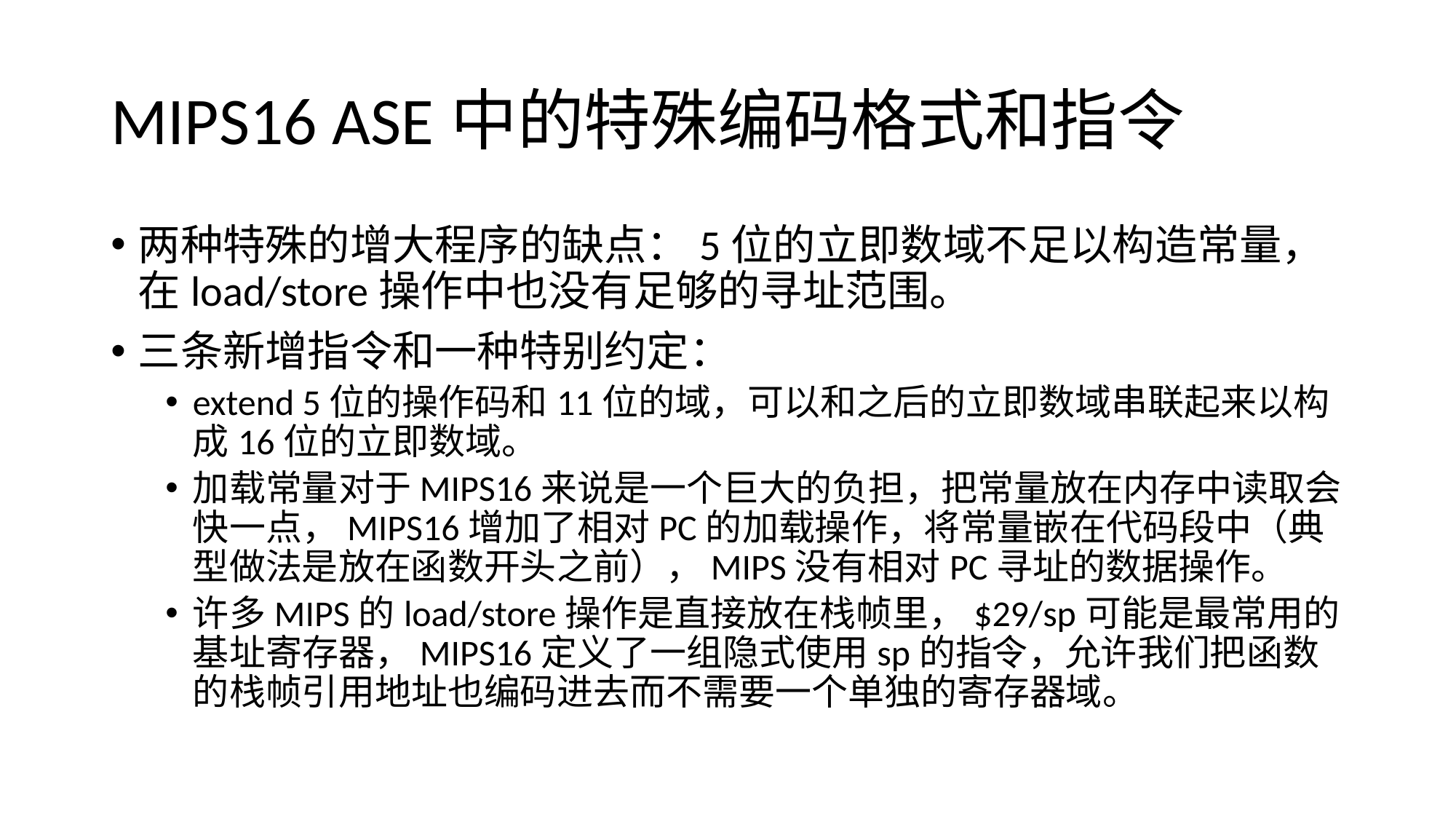

# MIPS16 ASE中的特殊编码格式和指令
两种特殊的增大程序的缺点：5位的立即数域不足以构造常量，在load/store操作中也没有足够的寻址范围。
三条新增指令和一种特别约定：
extend 5位的操作码和11位的域，可以和之后的立即数域串联起来以构成16位的立即数域。
加载常量对于MIPS16来说是一个巨大的负担，把常量放在内存中读取会快一点，MIPS16增加了相对PC的加载操作，将常量嵌在代码段中（典型做法是放在函数开头之前），MIPS没有相对PC寻址的数据操作。
许多MIPS的load/store操作是直接放在栈帧里，$29/sp可能是最常用的基址寄存器，MIPS16定义了一组隐式使用sp的指令，允许我们把函数的栈帧引用地址也编码进去而不需要一个单独的寄存器域。